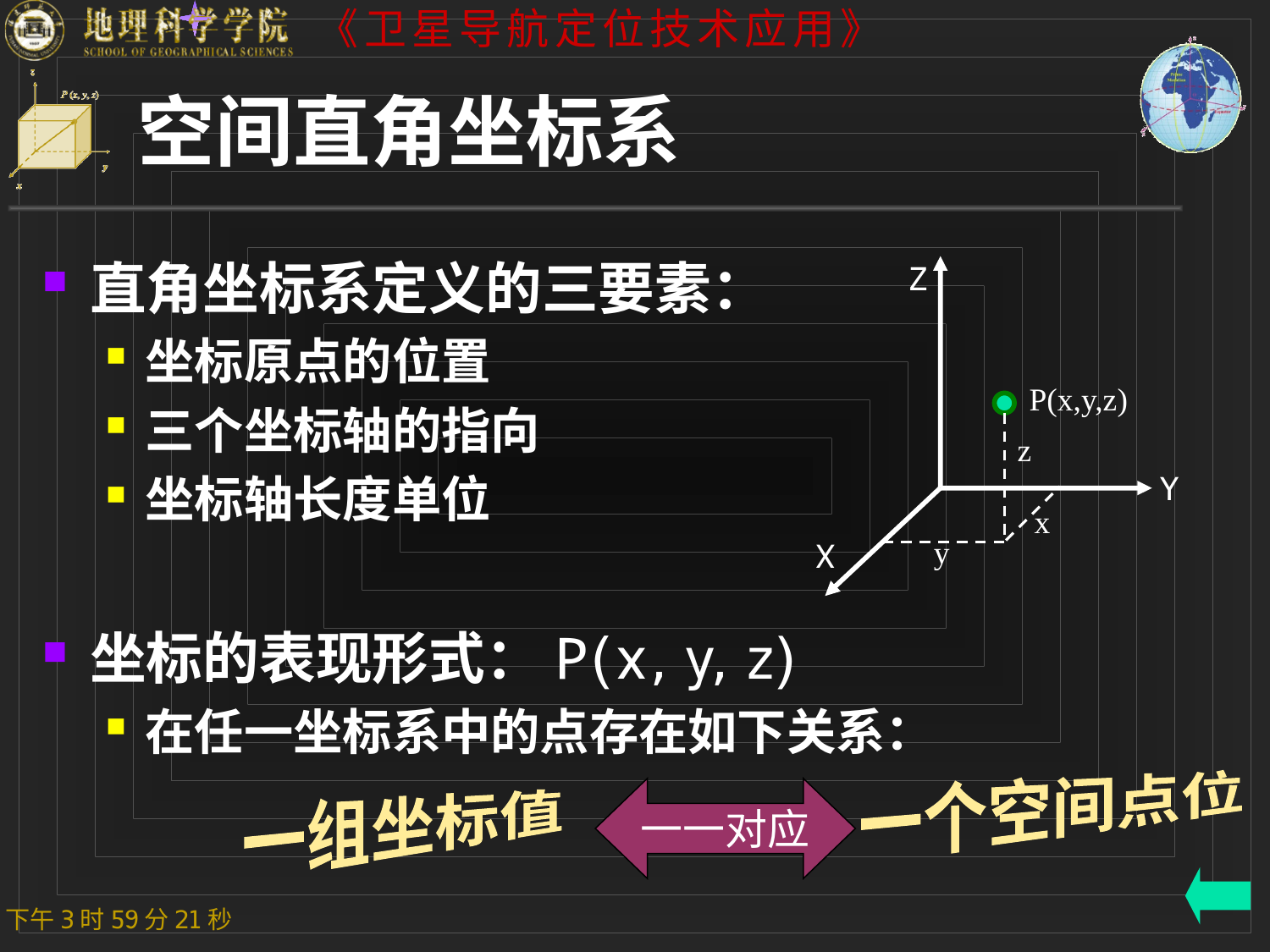

# 空间直角坐标系
直角坐标系定义的三要素：
坐标原点的位置
三个坐标轴的指向
坐标轴长度单位

坐标的表现形式：P(x, y, z)
在任一坐标系中的点存在如下关系：

Z

Y
X
P(x,y,z)

z
x
y
一个空间点位
一一对应
一组坐标值

下午3时59分21秒